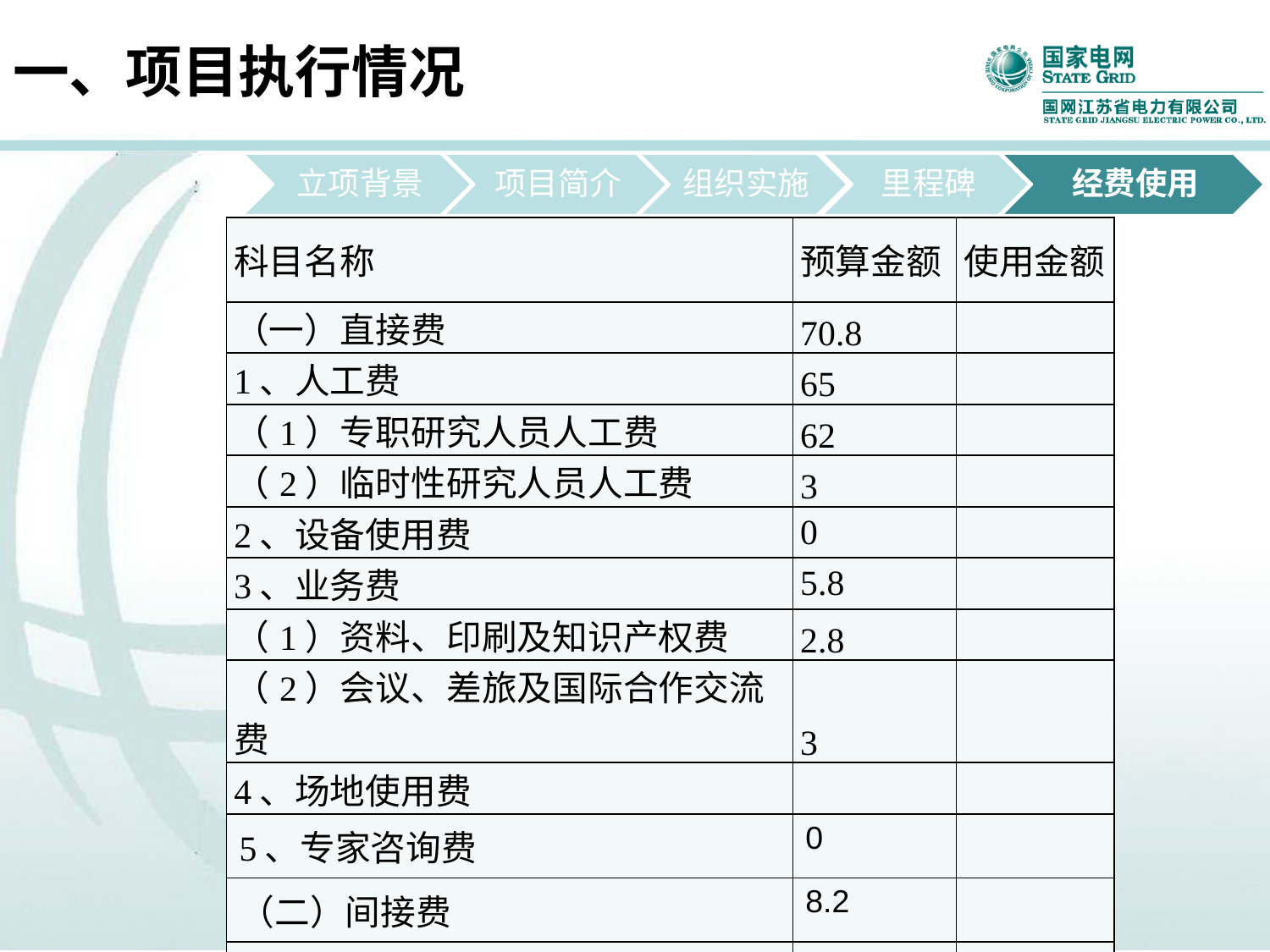

# 一、项目执行情况
立项背景
项目简介
组织实施
里程碑
经费使用
| 科目名称 | 预算金额 | 使用金额 |
| --- | --- | --- |
| （一）直接费 | 70.8 |  |
| 1、人工费 | 65 |  |
| （1）专职研究人员人工费 | 62 |  |
| （2）临时性研究人员人工费 | 3 |  |
| 2、设备使用费 | 0 |  |
| 3、业务费 | 5.8 |  |
| （1）资料、印刷及知识产权费 | 2.8 |  |
| （2）会议、差旅及国际合作交流费 | 3 |  |
| 4、场地使用费 |  |  |
| 5、专家咨询费 | 0 |  |
| （二）间接费 | 8.2 |  |
| （三）外委支出费 | 0 |  |
| （四）税金 | 2.6 |  |
| 合计 | 81.6 |  |
5
任务书总计115万元，目前已经开支113万元，总体开支率98.26%。